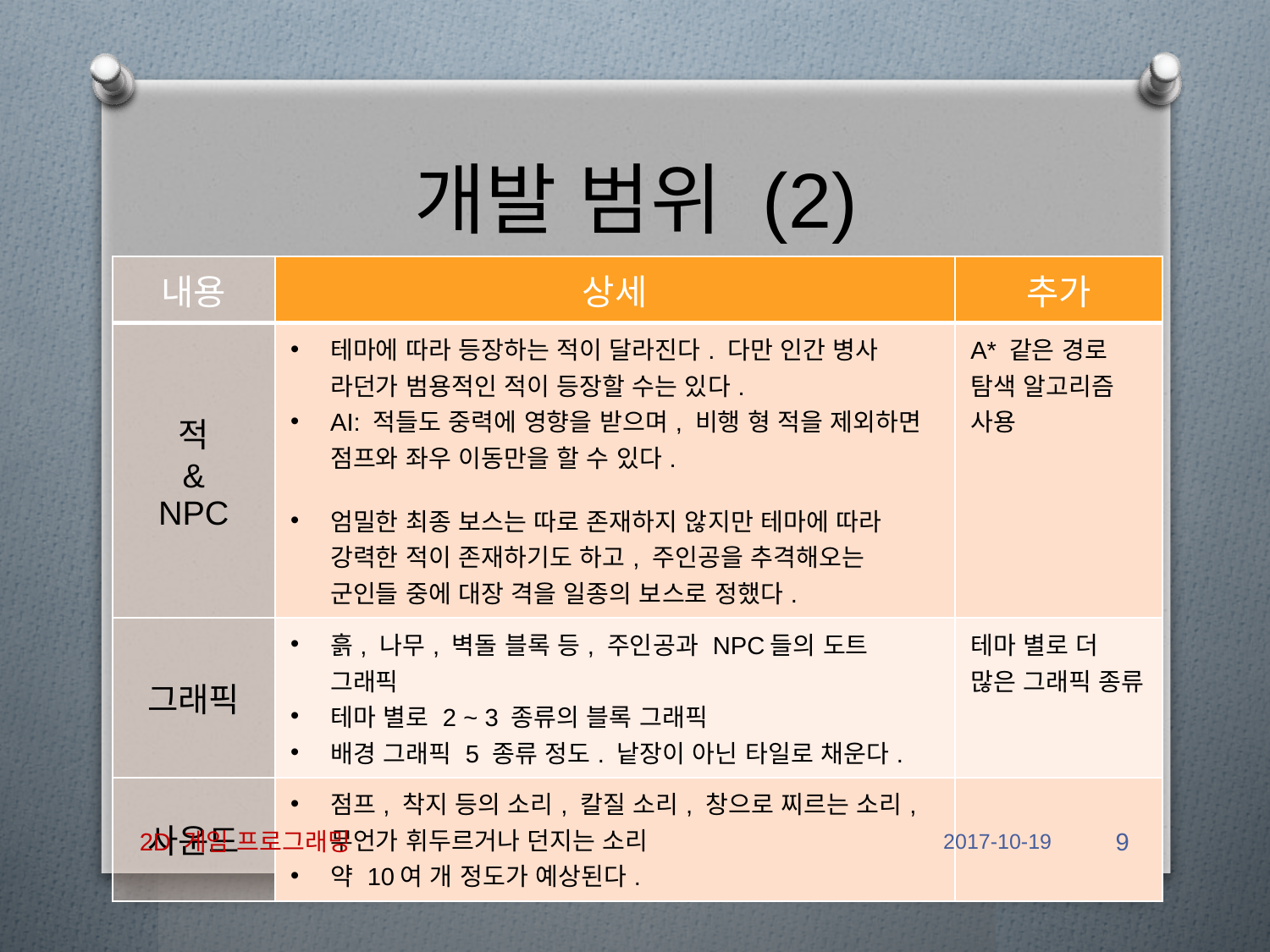

# 개발 범위 (2)
| 내용 | 상세 | 추가 |
| --- | --- | --- |
| 적 & NPC | 테마에 따라 등장하는 적이 달라진다. 다만 인간 병사 라던가 범용적인 적이 등장할 수는 있다. AI: 적들도 중력에 영향을 받으며, 비행 형 적을 제외하면 점프와 좌우 이동만을 할 수 있다. 엄밀한 최종 보스는 따로 존재하지 않지만 테마에 따라 강력한 적이 존재하기도 하고, 주인공을 추격해오는 군인들 중에 대장 격을 일종의 보스로 정했다. | A\* 같은 경로 탐색 알고리즘 사용 |
| 그래픽 | 흙, 나무, 벽돌 블록 등, 주인공과 NPC들의 도트 그래픽 테마 별로 2 ~ 3 종류의 블록 그래픽 배경 그래픽 5 종류 정도. 낱장이 아닌 타일로 채운다. | 테마 별로 더 많은 그래픽 종류 |
| 사운드 | 점프, 착지 등의 소리, 칼질 소리, 창으로 찌르는 소리, 무언가 휘두르거나 던지는 소리 약 10여 개 정도가 예상된다. |  |
2D 게임 프로그래밍
2017-10-19
9